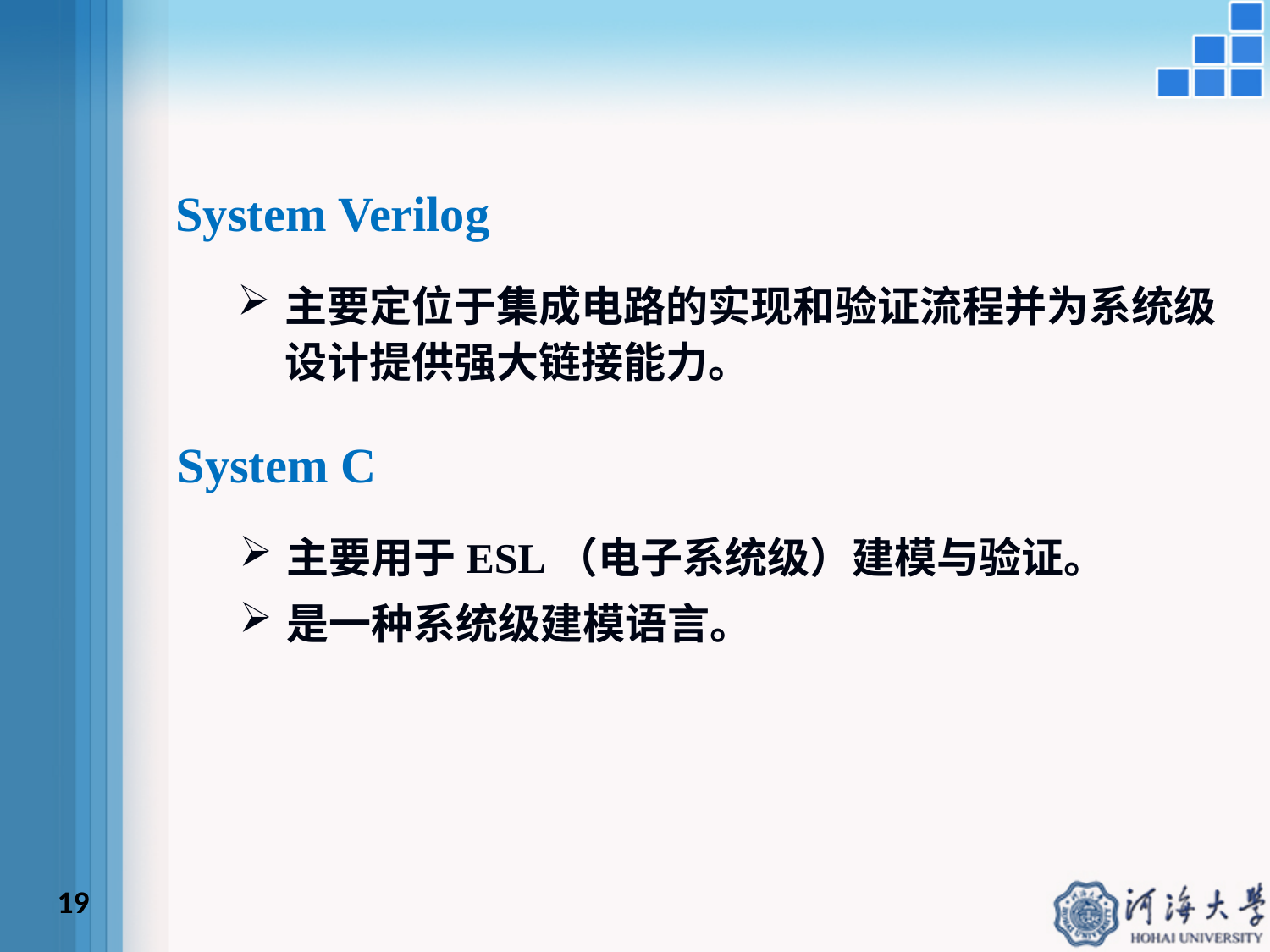

System Verilog
主要定位于集成电路的实现和验证流程并为系统级设计提供强大链接能力。
System C
主要用于ESL（电子系统级）建模与验证。
是一种系统级建模语言。
19